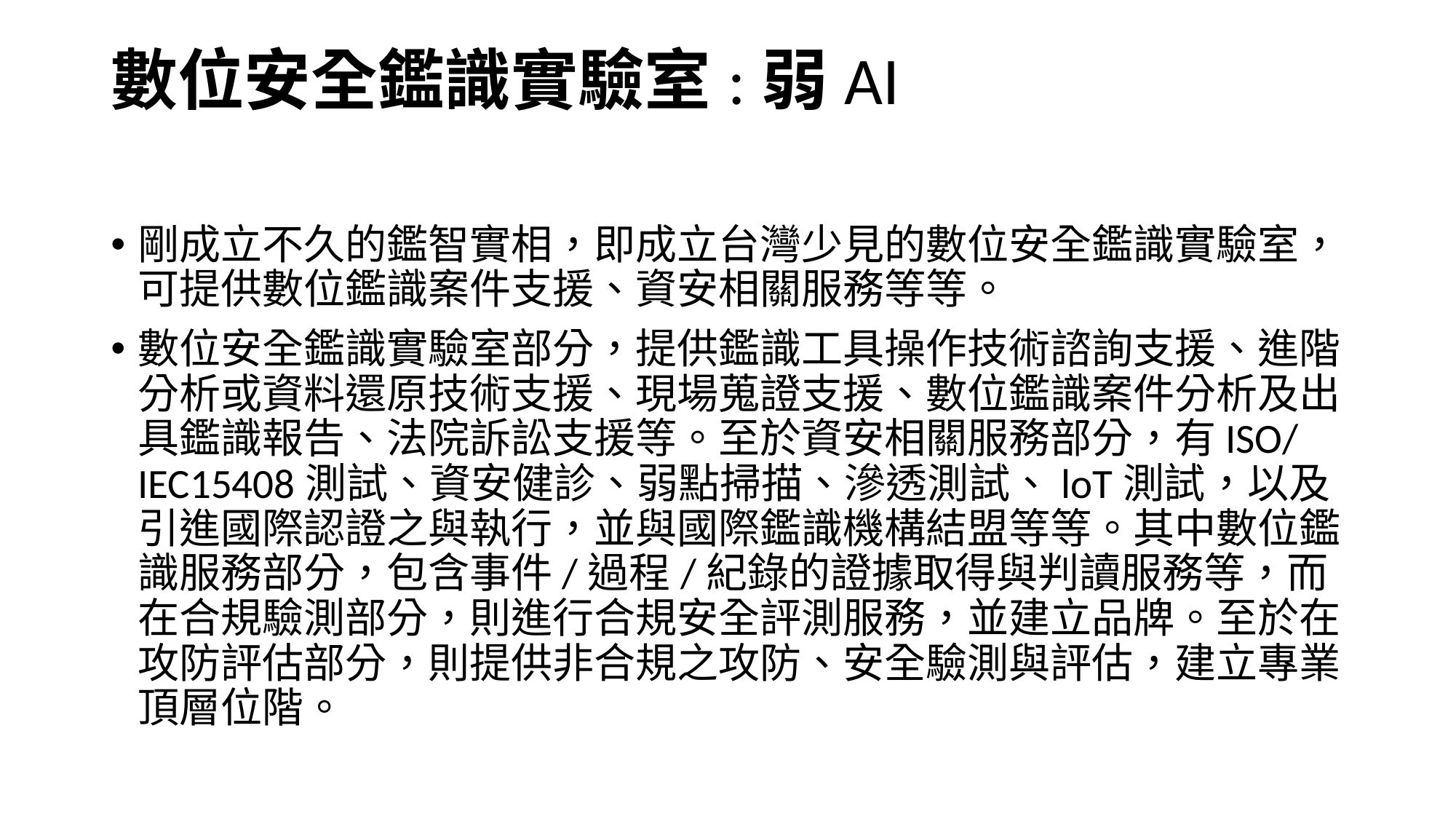

# 數位安全鑑識實驗室:弱AI
剛成立不久的鑑智實相，即成立台灣少見的數位安全鑑識實驗室，可提供數位鑑識案件支援、資安相關服務等等。
數位安全鑑識實驗室部分，提供鑑識工具操作技術諮詢支援、進階分析或資料還原技術支援、現場蒐證支援、數位鑑識案件分析及出具鑑識報告、法院訴訟支援等。至於資安相關服務部分，有ISO/IEC15408測試、資安健診、弱點掃描、滲透測試、loT測試，以及引進國際認證之與執行，並與國際鑑識機構結盟等等。其中數位鑑識服務部分，包含事件/過程/紀錄的證據取得與判讀服務等，而在合規驗測部分，則進行合規安全評測服務，並建立品牌。至於在攻防評估部分，則提供非合規之攻防、安全驗測與評估，建立專業頂層位階。